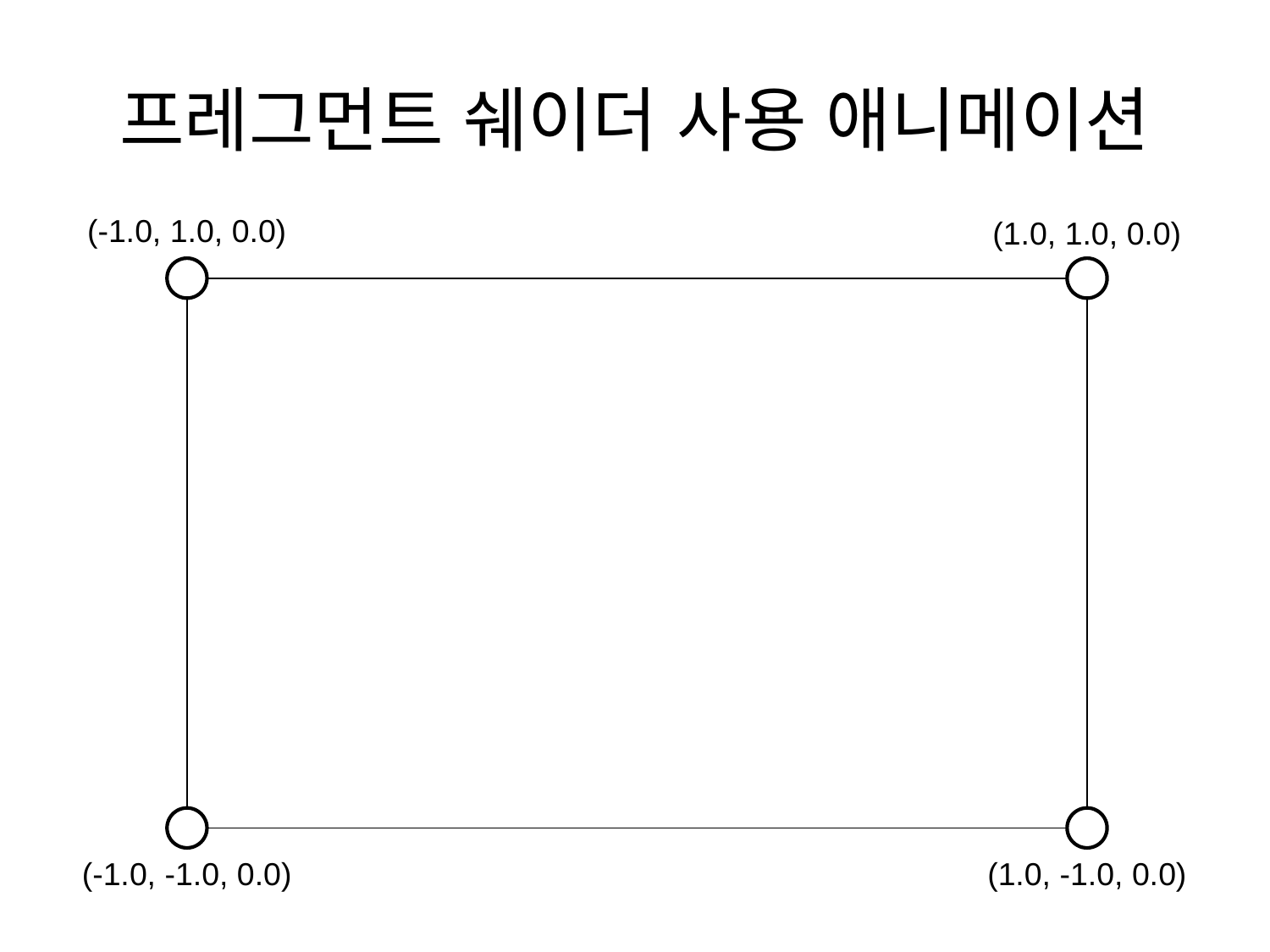

# 프레그먼트 쉐이더 사용 애니메이션
(-1.0, 1.0, 0.0)
(1.0, 1.0, 0.0)

(-1.0, -1.0, 0.0)
(1.0, -1.0, 0.0)